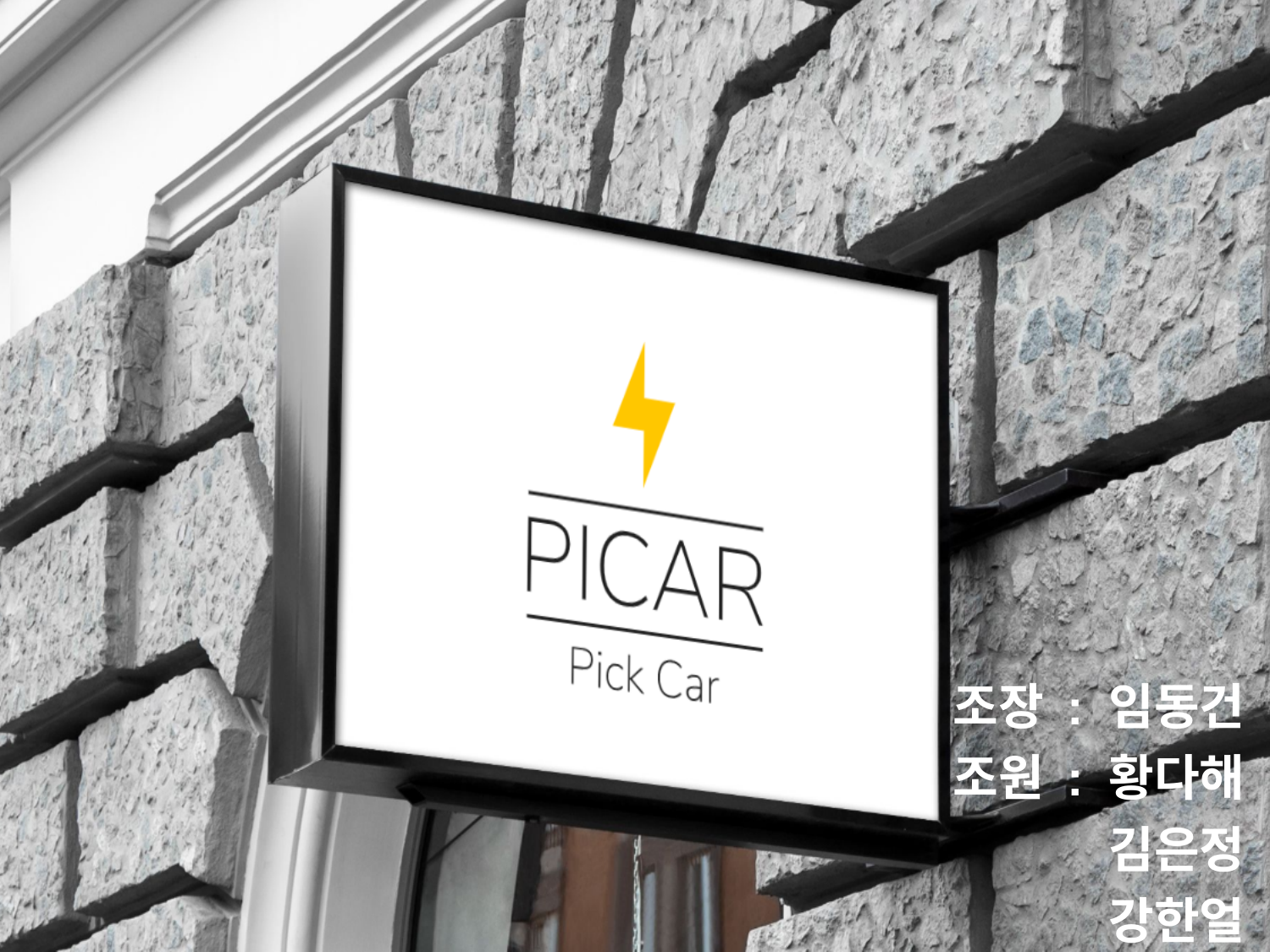

조장 : 임동건
조원 : 황다해
김은정
강한얼